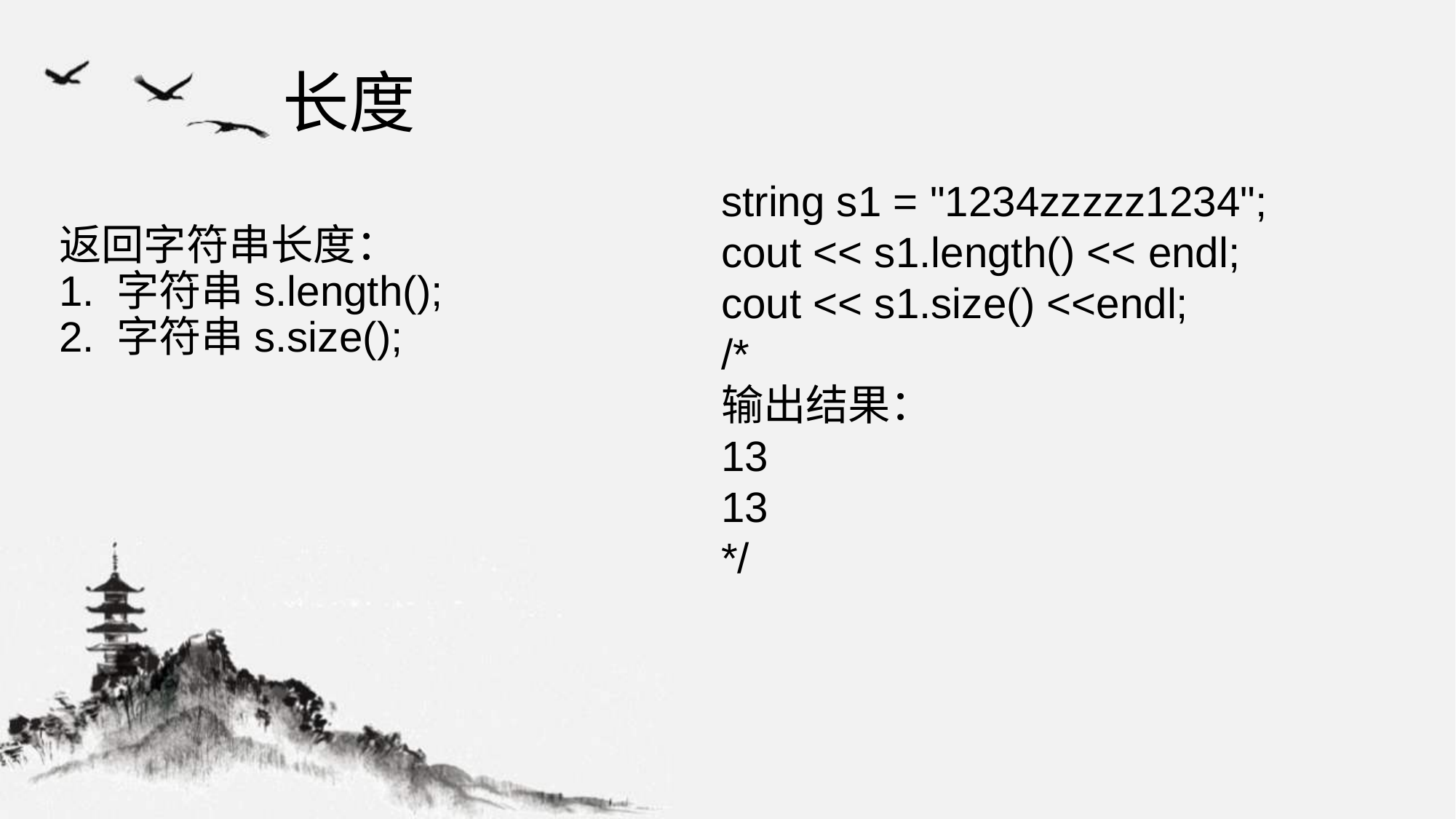

# 长度
string s1 = "1234zzzzz1234";
cout << s1.length() << endl;
cout << s1.size() <<endl;
/*
输出结果：
13
13
*/
返回字符串长度：
1. 字符串s.length();
2. 字符串s.size();